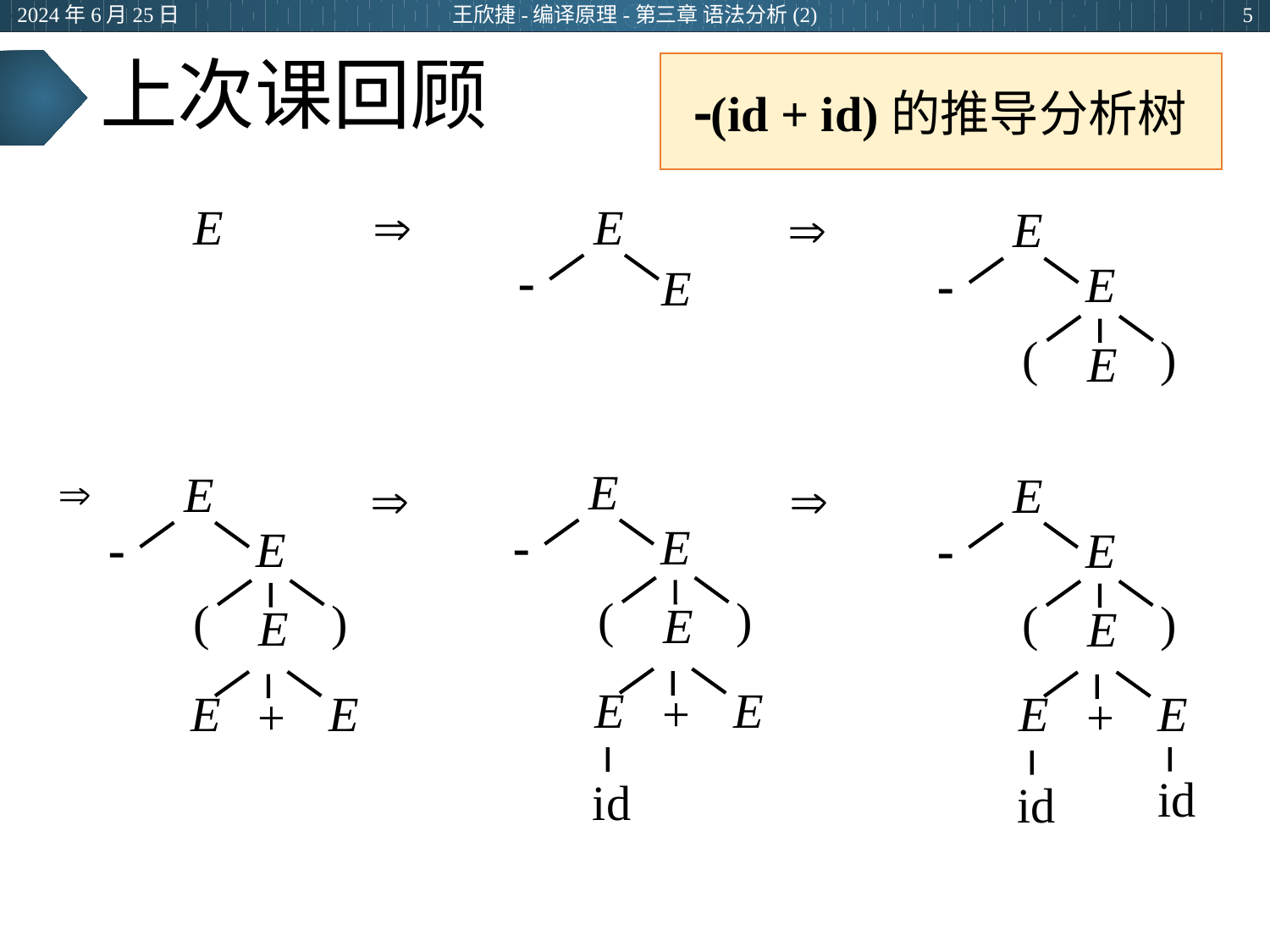

2024年6月25日
王欣捷-编译原理-第三章 语法分析(2)
5
# 上次课回顾
−(id + id)的推导分析树
E
E
⇒
⇒
E
−
E

E
−

(
)
E
E
E
E
⇒
⇒
⇒
E
E
−
E
−

−

(
)
(
)
(
)
E
E
E

E
E
E
E
+
E
E
+
+

id
id
id